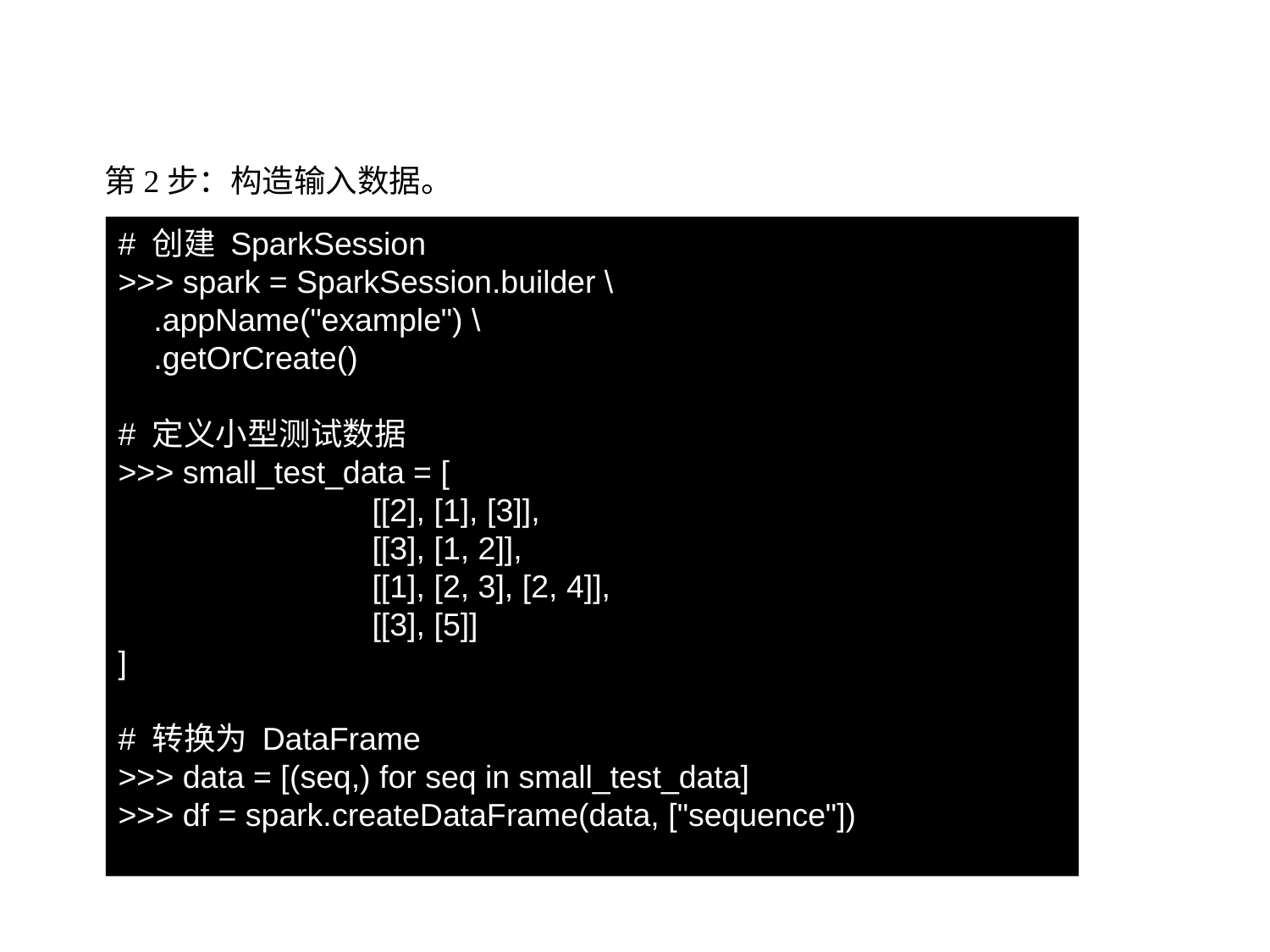

9.9.3 PrefixSpan 算法
第2步：构造输入数据。
# 创建 SparkSession
>>> spark = SparkSession.builder \
    .appName("example") \
    .getOrCreate()

# 定义小型测试数据
>>> small_test_data = [
    		[[2], [1], [3]],
    		[[3], [1, 2]],
    		[[1], [2, 3], [2, 4]],
    		[[3], [5]]
]

# 转换为 DataFrame
>>> data = [(seq,) for seq in small_test_data]
>>> df = spark.createDataFrame(data, ["sequence"])